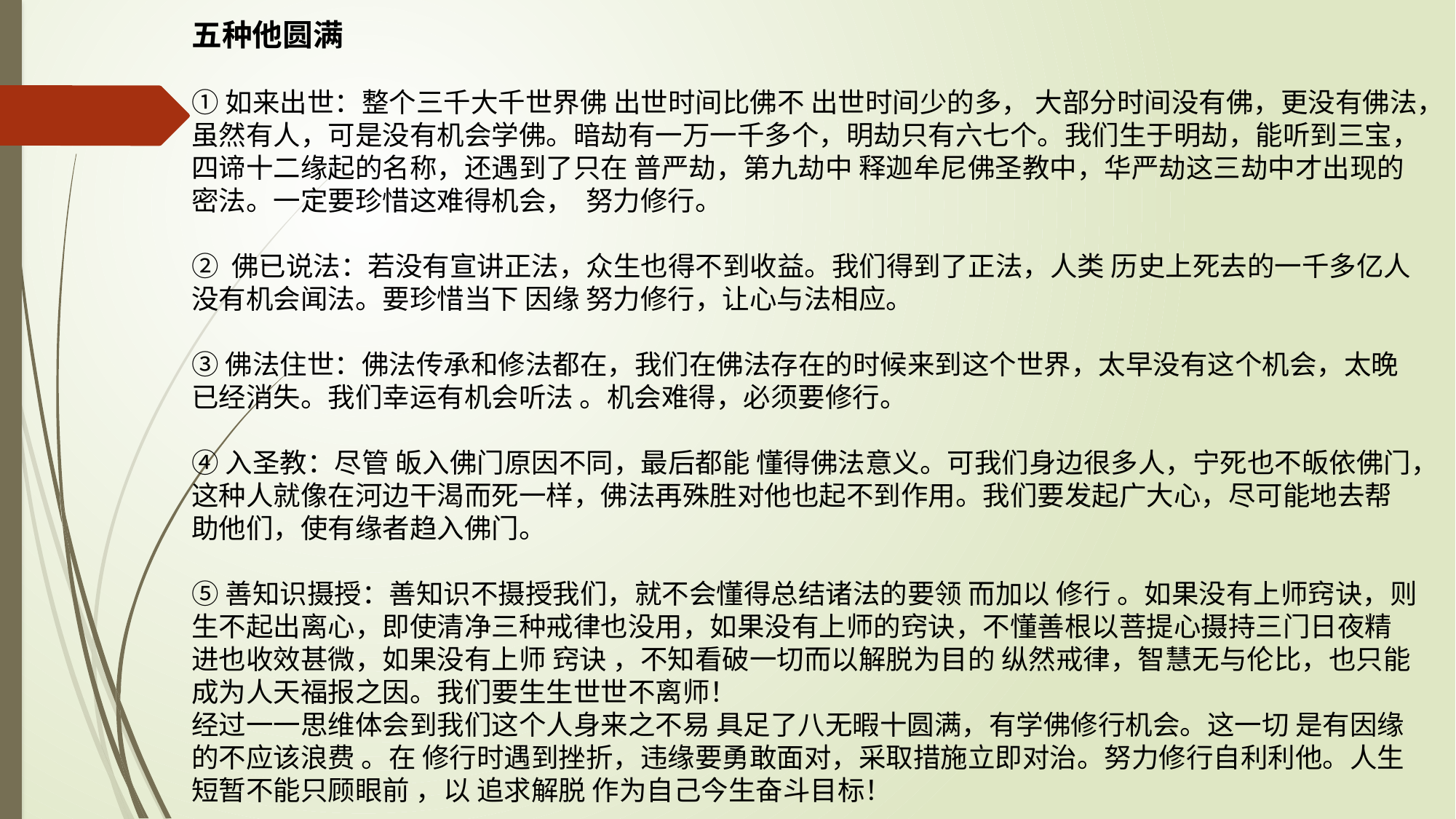

五种他圆满

①如来出世：整个三千大千世界佛 出世时间比佛不 出世时间少的多， 大部分时间没有佛，更没有佛法，虽然有人，可是没有机会学佛。暗劫有一万一千多个，明劫只有六七个。我们生于明劫，能听到三宝，四谛十二缘起的名称，还遇到了只在 普严劫，第九劫中 释迦牟尼佛圣教中，华严劫这三劫中才出现的密法。一定要珍惜这难得机会，  努力修行。

② 佛已说法：若没有宣讲正法，众生也得不到收益。我们得到了正法，人类 历史上死去的一千多亿人没有机会闻法。要珍惜当下 因缘 努力修行，让心与法相应。

③佛法住世：佛法传承和修法都在，我们在佛法存在的时候来到这个世界，太早没有这个机会，太晚已经消失。我们幸运有机会听法 。机会难得，必须要修行。

④入圣教：尽管 皈入佛门原因不同，最后都能 懂得佛法意义。可我们身边很多人，宁死也不皈依佛门，这种人就像在河边干渴而死一样，佛法再殊胜对他也起不到作用。我们要发起广大心，尽可能地去帮助他们，使有缘者趋入佛门。

⑤善知识摄授：善知识不摄授我们，就不会懂得总结诸法的要领 而加以 修行 。如果没有上师窍诀，则生不起出离心，即使清净三种戒律也没用，如果没有上师的窍诀，不懂善根以菩提心摄持三门日夜精进也收效甚微，如果没有上师 窍诀 ，不知看破一切而以解脱为目的 纵然戒律，智慧无与伦比，也只能成为人天福报之因。我们要生生世世不离师！
经过一一思维体会到我们这个人身来之不易 具足了八无暇十圆满，有学佛修行机会。这一切 是有因缘的不应该浪费 。在 修行时遇到挫折，违缘要勇敢面对，采取措施立即对治。努力修行自利利他。人生短暂不能只顾眼前 ，以 追求解脱 作为自己今生奋斗目标！